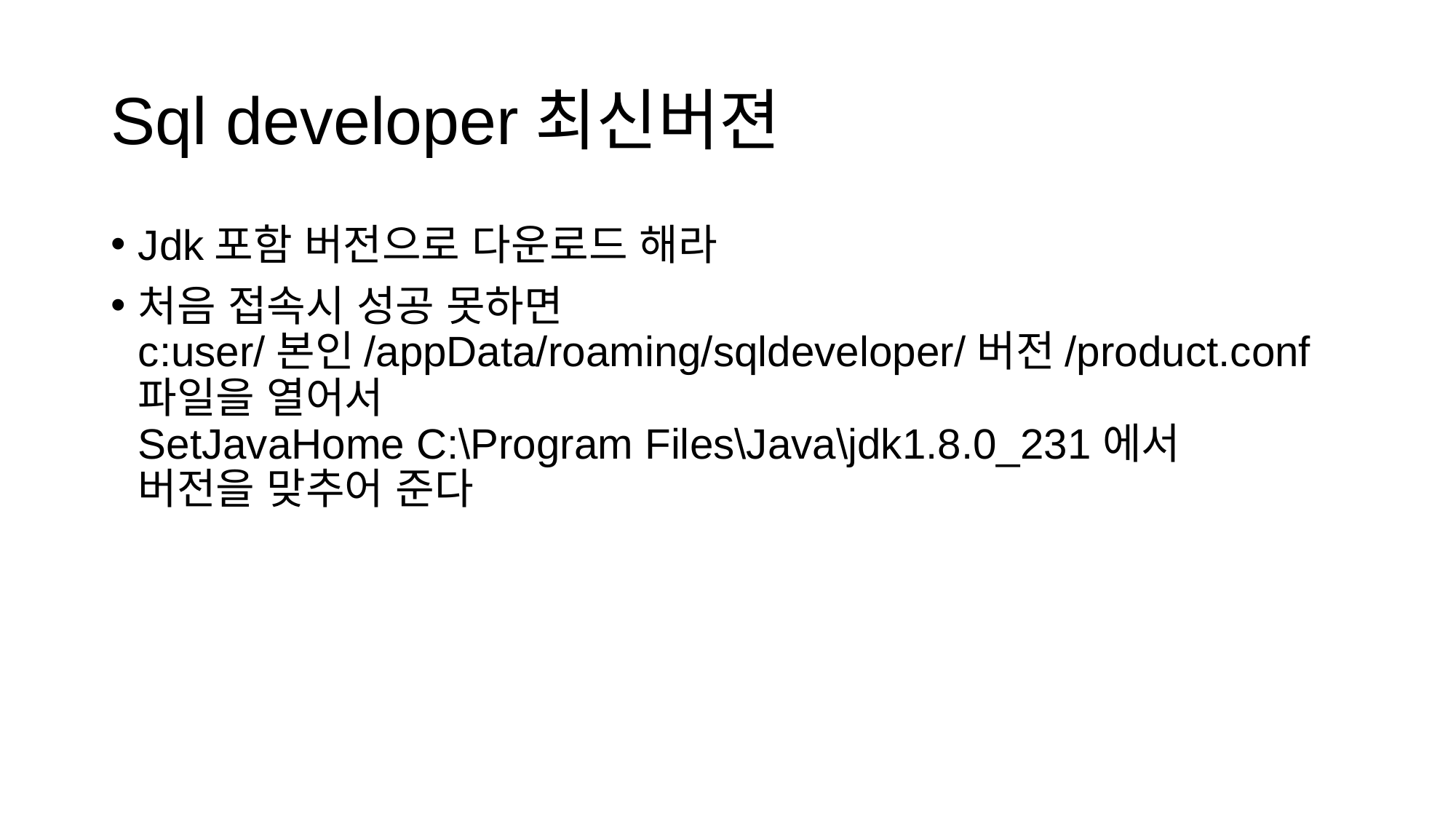

# Sql developer최신버젼
Jdk포함 버전으로 다운로드 해라
처음 접속시 성공 못하면
c:user/본인/appData/roaming/sqldeveloper/버전/product.conf
파일을 열어서
SetJavaHome C:\Program Files\Java\jdk1.8.0_231에서
버전을 맞추어 준다